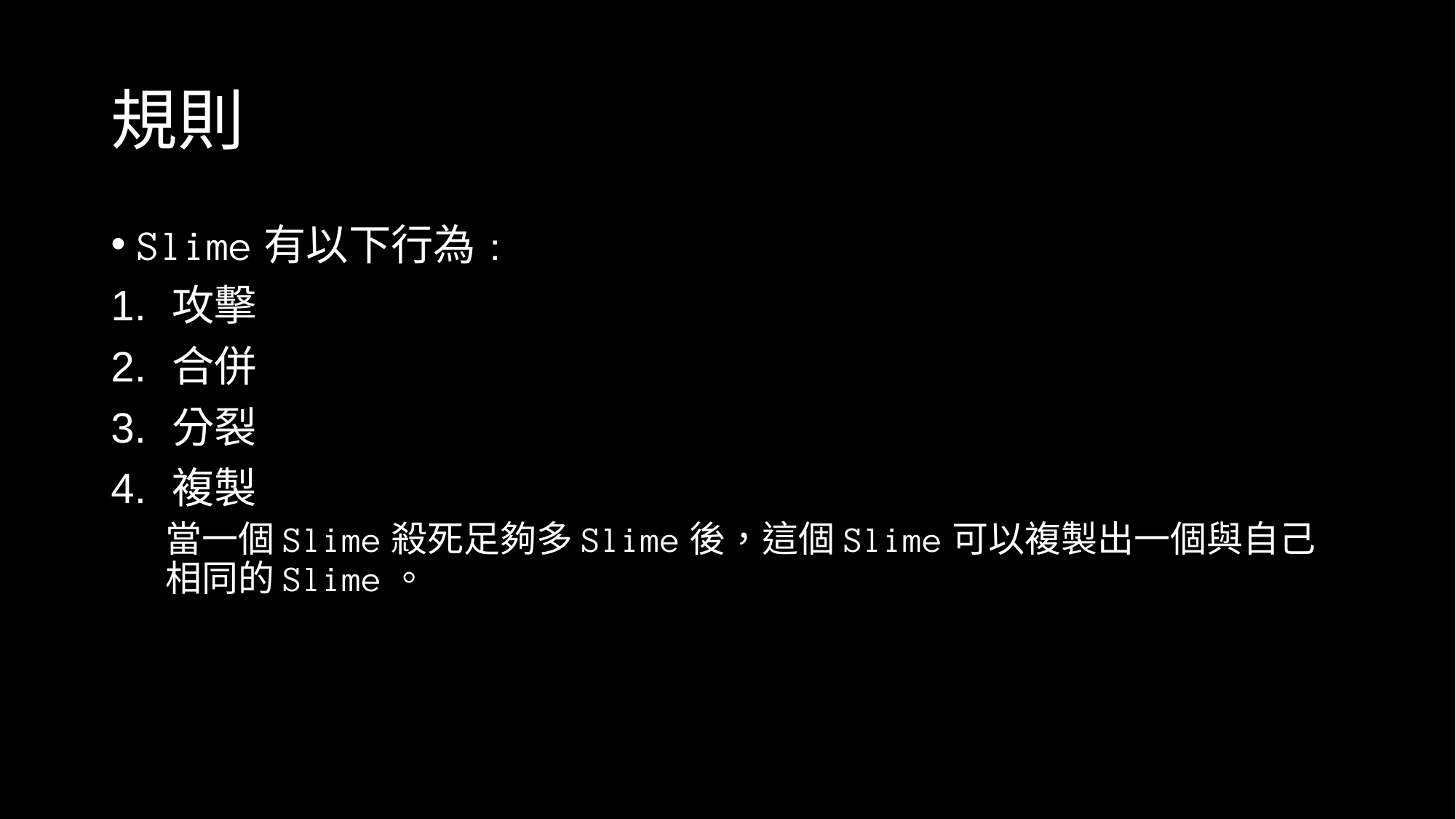

# 規則
Slime有以下行為:
攻擊
合併
分裂
複製
當一個Slime殺死足夠多Slime後，這個Slime可以複製出一個與自己相同的Slime。